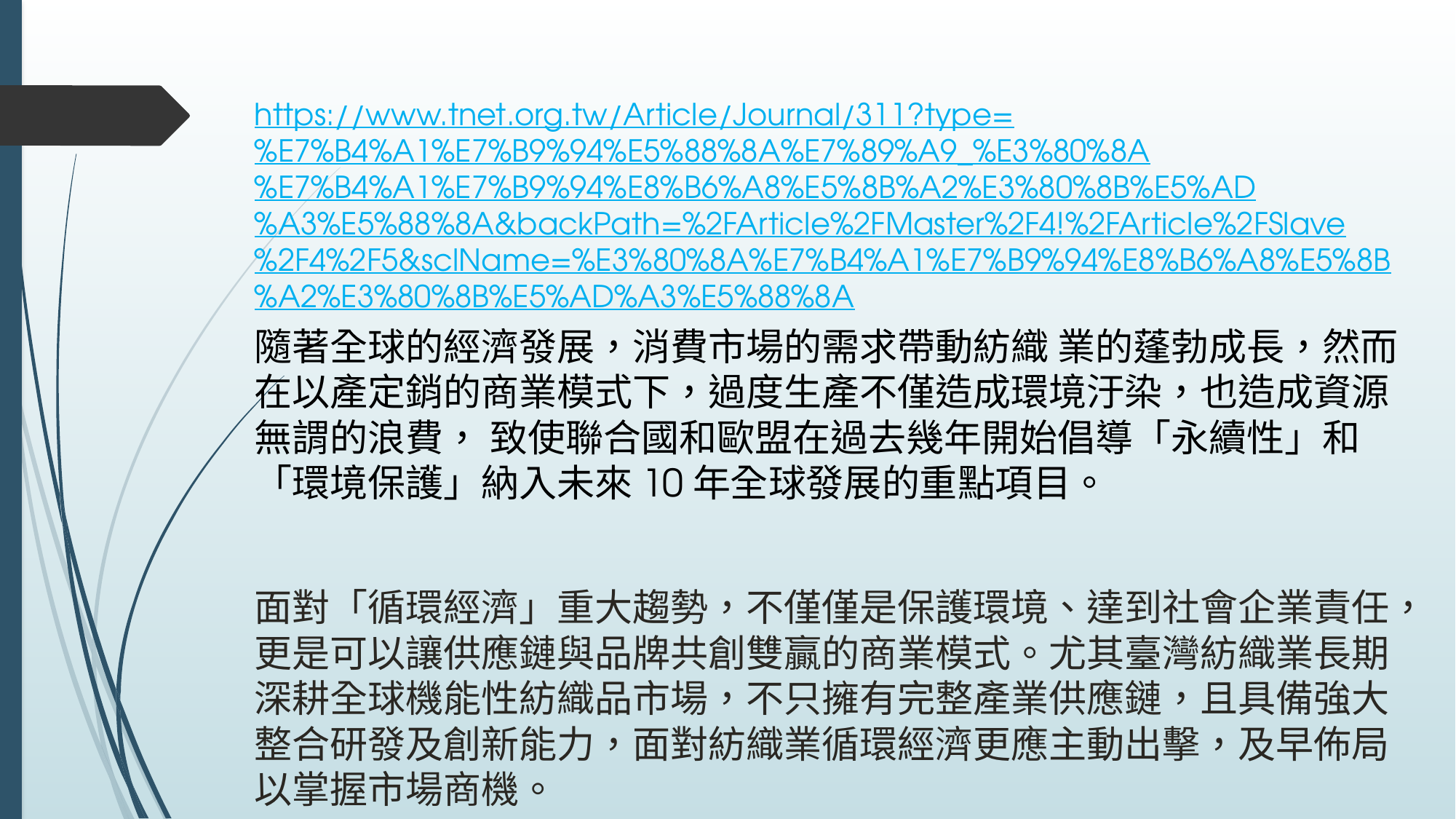

https://www.tnet.org.tw/Article/Journal/311?type=%E7%B4%A1%E7%B9%94%E5%88%8A%E7%89%A9_%E3%80%8A%E7%B4%A1%E7%B9%94%E8%B6%A8%E5%8B%A2%E3%80%8B%E5%AD%A3%E5%88%8A&backPath=%2FArticle%2FMaster%2F4!%2FArticle%2FSlave%2F4%2F5&sclName=%E3%80%8A%E7%B4%A1%E7%B9%94%E8%B6%A8%E5%8B%A2%E3%80%8B%E5%AD%A3%E5%88%8A
隨著全球的經濟發展，消費市場的需求帶動紡織 業的蓬勃成長，然而在以產定銷的商業模式下，過度生產不僅造成環境汙染，也造成資源無謂的浪費， 致使聯合國和歐盟在過去幾年開始倡導「永續性」和 「環境保護」納入未來10年全球發展的重點項目。
面對「循環經濟」重大趨勢，不僅僅是保護環境、達到社會企業責任，更是可以讓供應鏈與品牌共創雙贏的商業模式。尤其臺灣紡織業長期深耕全球機能性紡織品市場，不只擁有完整產業供應鏈，且具備強大整合研發及創新能力，面對紡織業循環經濟更應主動出擊，及早佈局以掌握市場商機。